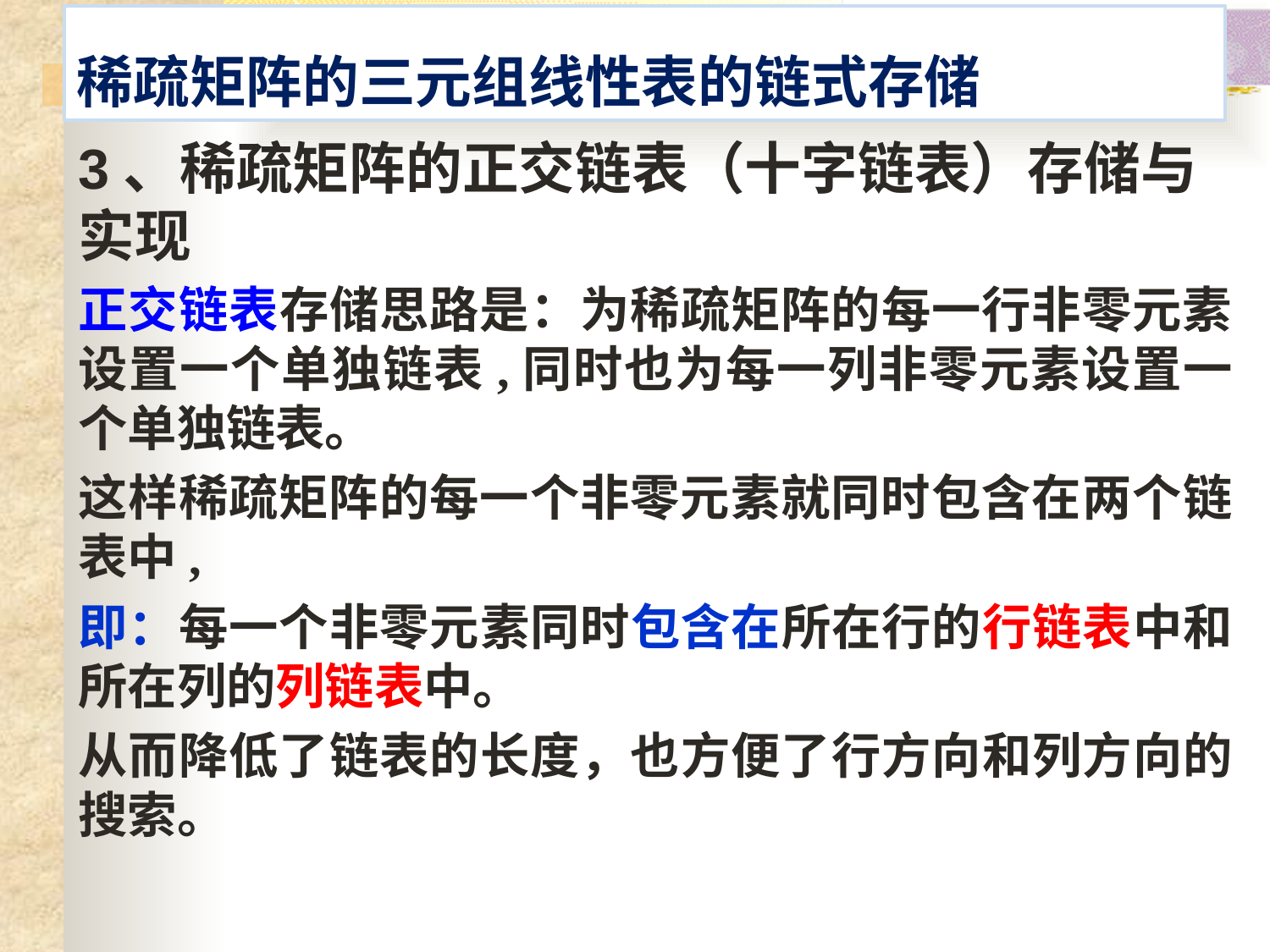

稀疏矩阵的三元组线性表的链式存储
3、稀疏矩阵的正交链表（十字链表）存储与实现
正交链表存储思路是：为稀疏矩阵的每一行非零元素设置一个单独链表,同时也为每一列非零元素设置一个单独链表。
这样稀疏矩阵的每一个非零元素就同时包含在两个链表中,
即：每一个非零元素同时包含在所在行的行链表中和所在列的列链表中。
从而降低了链表的长度，也方便了行方向和列方向的搜索。